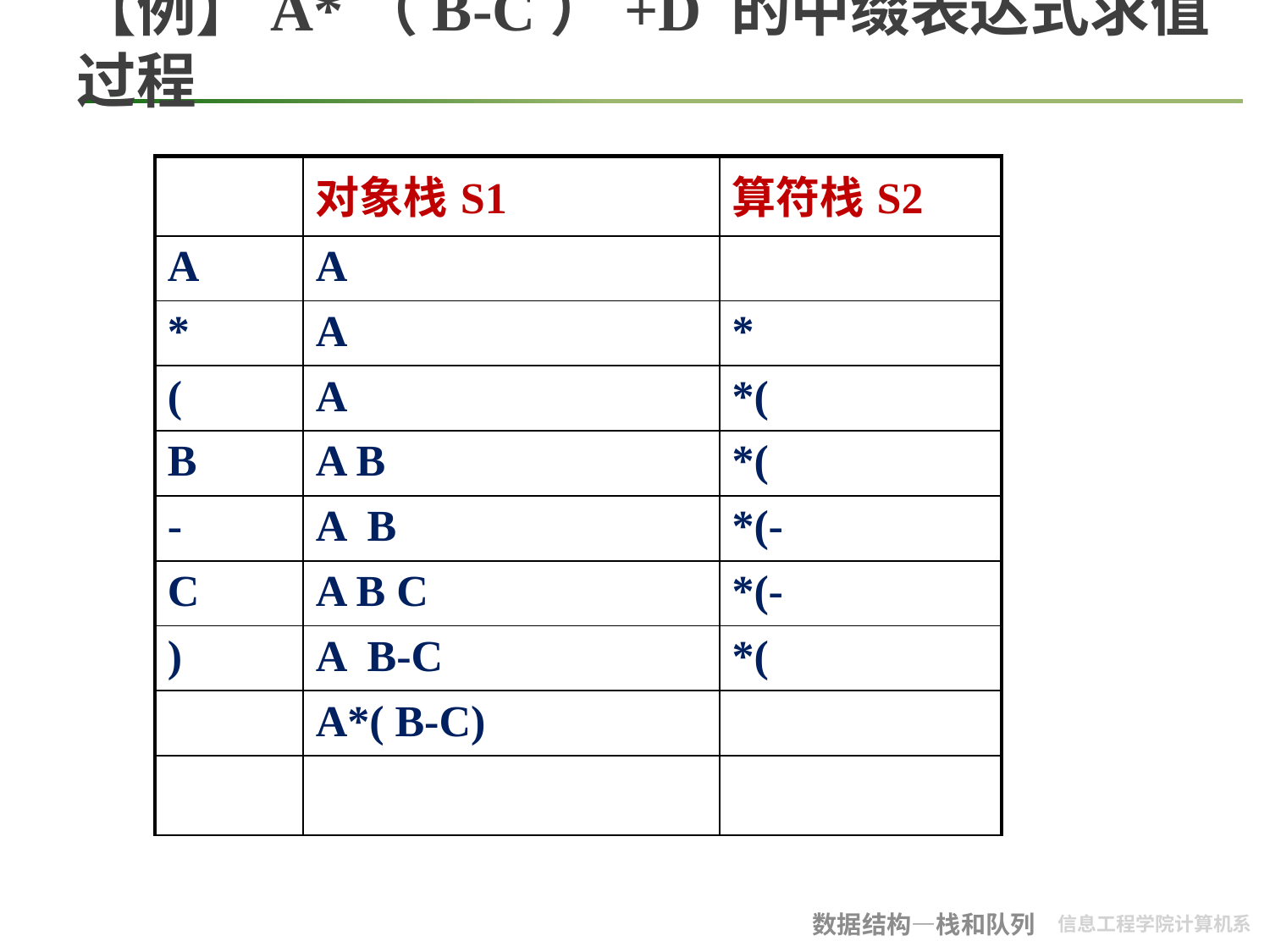

# 【例】A*（B-C）+D 的中缀表达式求值过程
|  | 对象栈S1 | 算符栈S2 |
| --- | --- | --- |
| A | A |  |
| \* | A | \* |
| ( | A | \*( |
| B | A B | \*( |
| - | A B | \*(- |
| C | A B C | \*(- |
| ) | A B-C | \*( |
|  | A\*( B-C) |  |
|  |  |  |